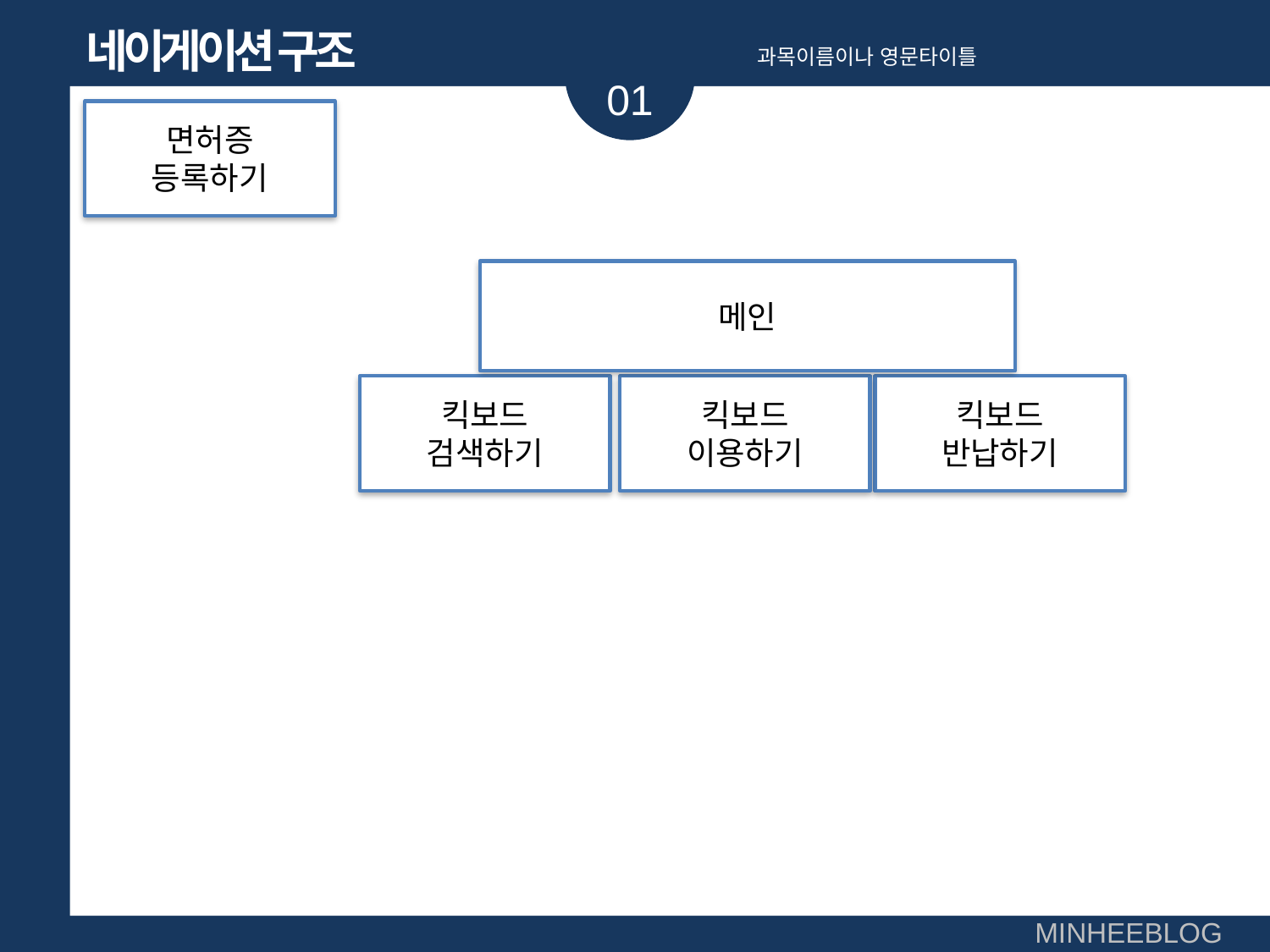

네이게이션 구조
과목이름이나 영문타이틀
01

면허증
등록하기
메인
킥보드
검색하기
킥보드
이용하기
킥보드
반납하기
MINHEEBLOG